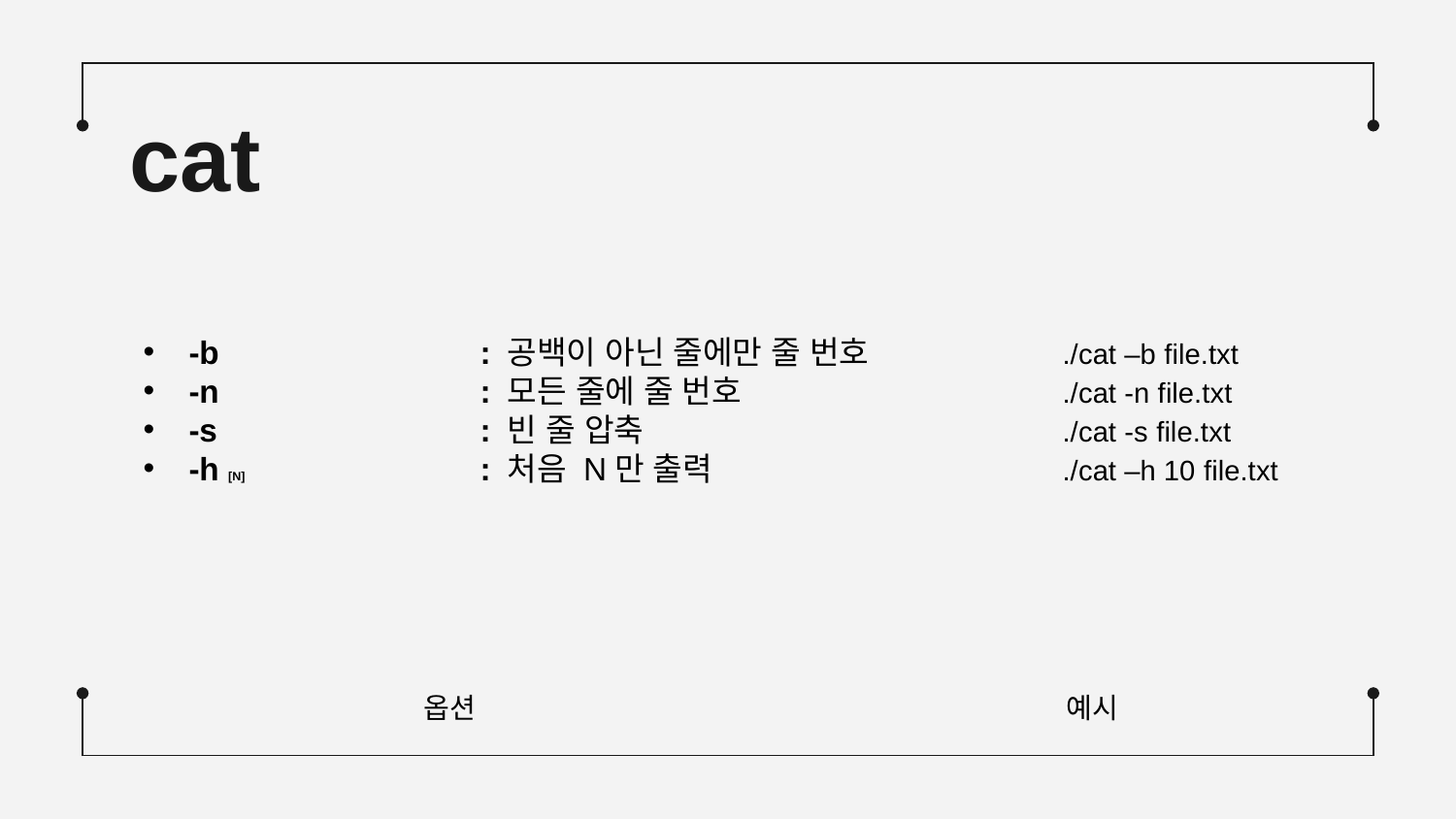

# cat
-b		: 공백이 아닌 줄에만 줄 번호		./cat –b file.txt
-n		: 모든 줄에 줄 번호			./cat -n file.txt
-s		: 빈 줄 압축			./cat -s file.txt
-h [N]		: 처음 N만 출력			./cat –h 10 file.txt
예시
옵션